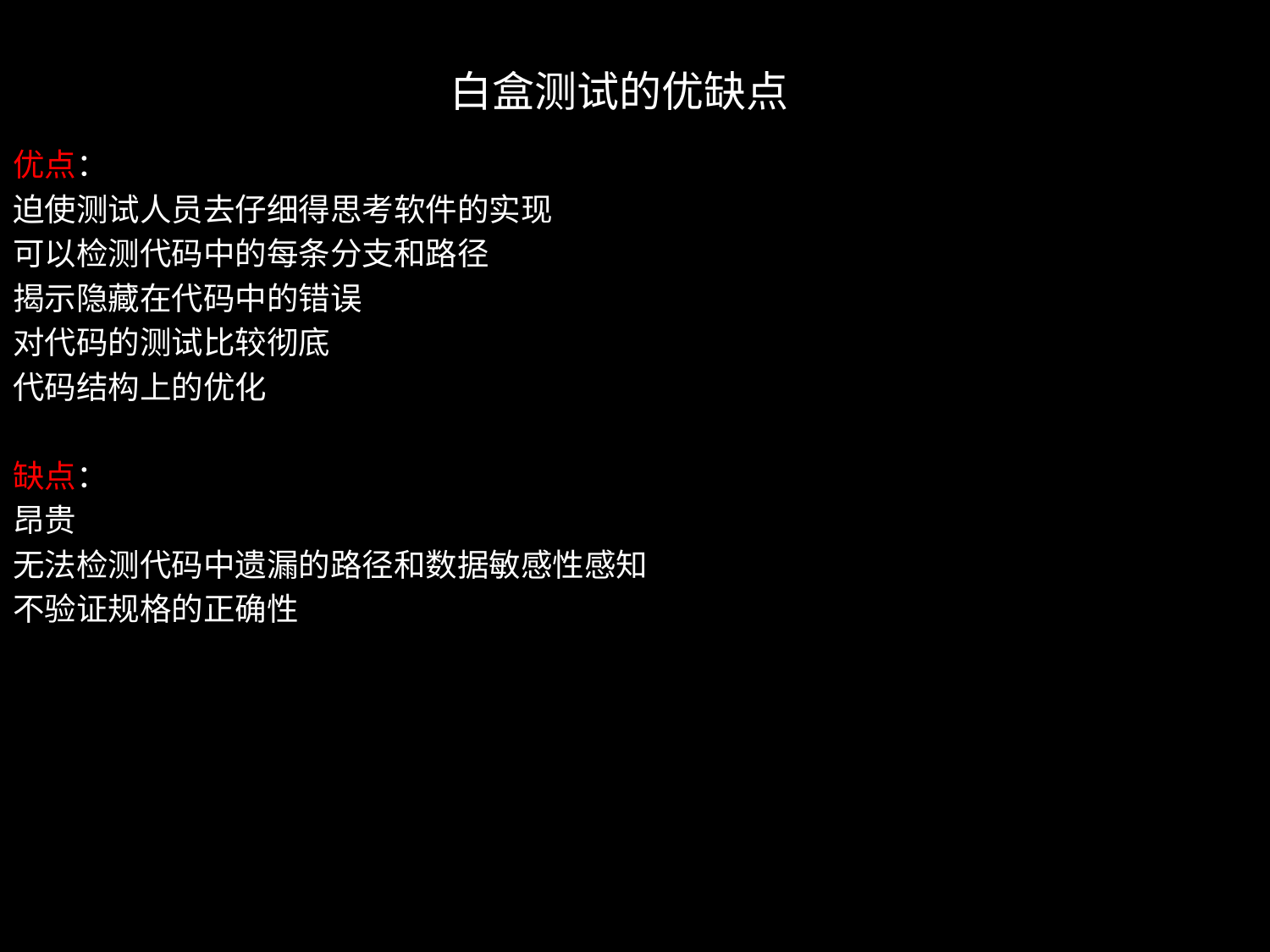

# 白盒测试的优缺点
优点：
迫使测试人员去仔细得思考软件的实现
可以检测代码中的每条分支和路径
揭示隐藏在代码中的错误
对代码的测试比较彻底
代码结构上的优化

缺点：
昂贵
无法检测代码中遗漏的路径和数据敏感性感知
不验证规格的正确性